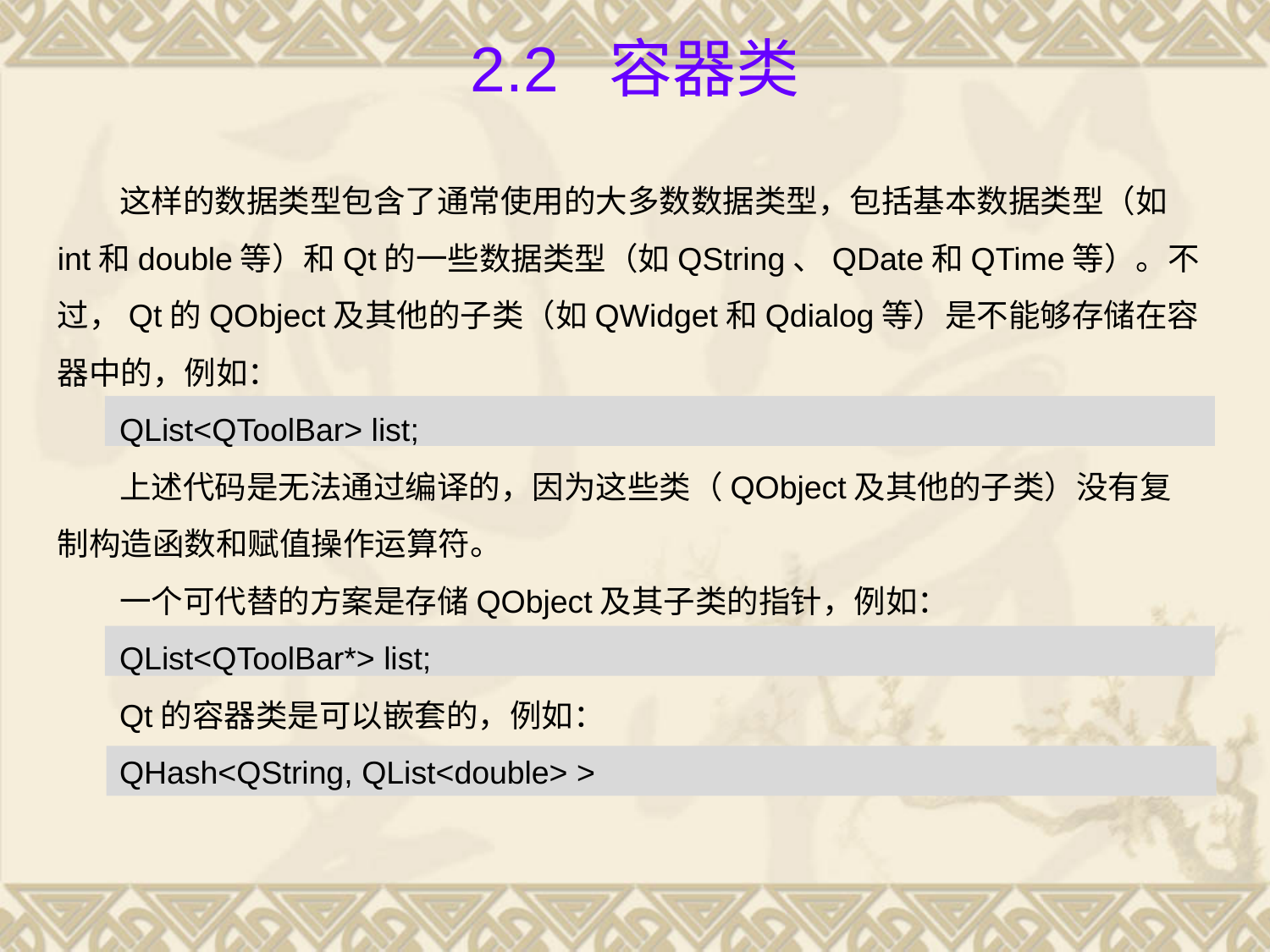

# 2.2  容器类
这样的数据类型包含了通常使用的大多数数据类型，包括基本数据类型（如int和double等）和Qt的一些数据类型（如QString、QDate和QTime等）。不过，Qt的QObject及其他的子类（如QWidget和Qdialog等）是不能够存储在容器中的，例如：
QList<QToolBar> list;
上述代码是无法通过编译的，因为这些类（QObject及其他的子类）没有复制构造函数和赋值操作运算符。
一个可代替的方案是存储QObject及其子类的指针，例如：
QList<QToolBar*> list;
Qt的容器类是可以嵌套的，例如：
QHash<QString, QList<double> >